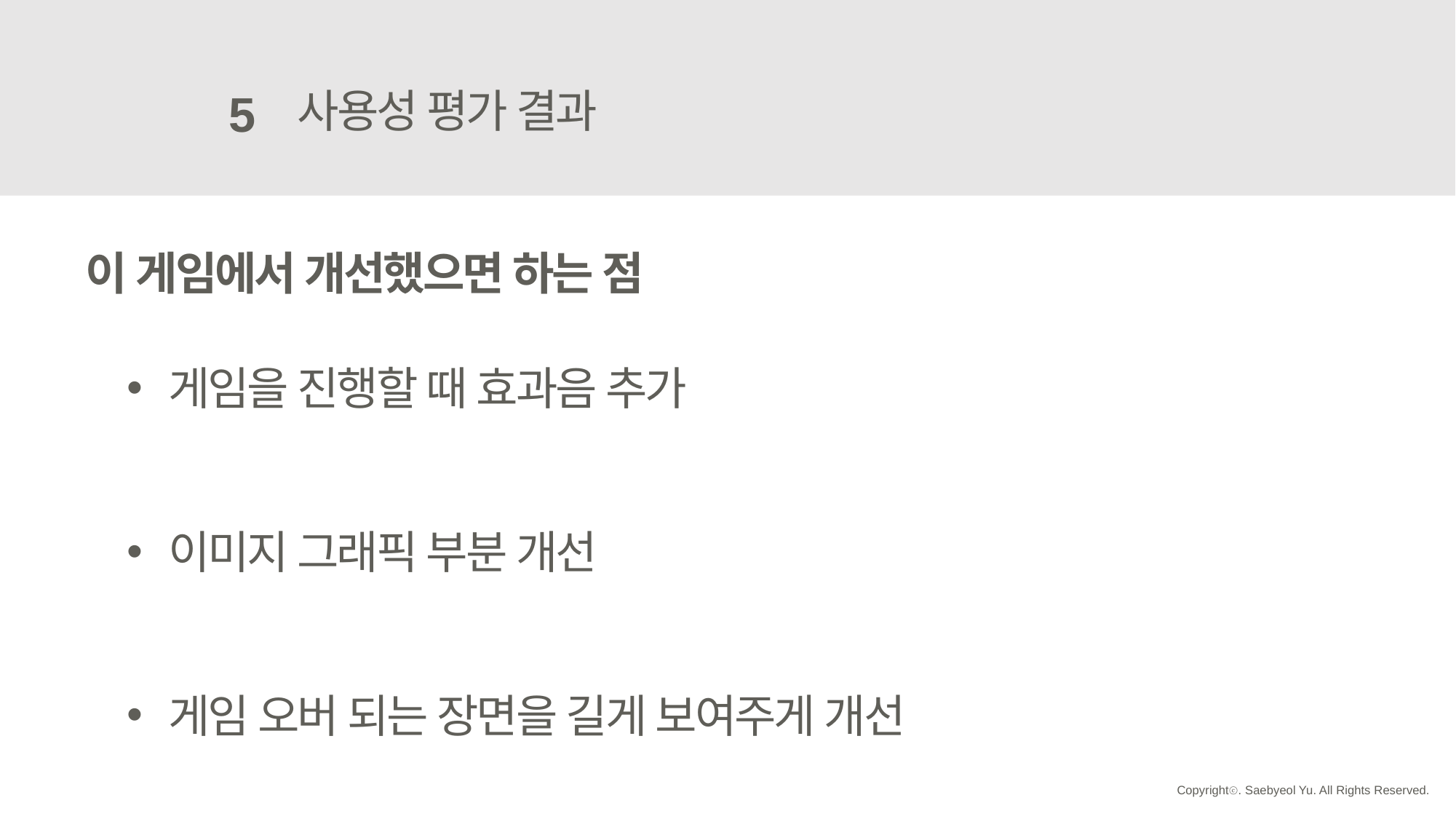

사용성 평가 결과
5
이 게임에서 개선했으면 하는 점
게임을 진행할 때 효과음 추가

이미지 그래픽 부분 개선

게임 오버 되는 장면을 길게 보여주게 개선